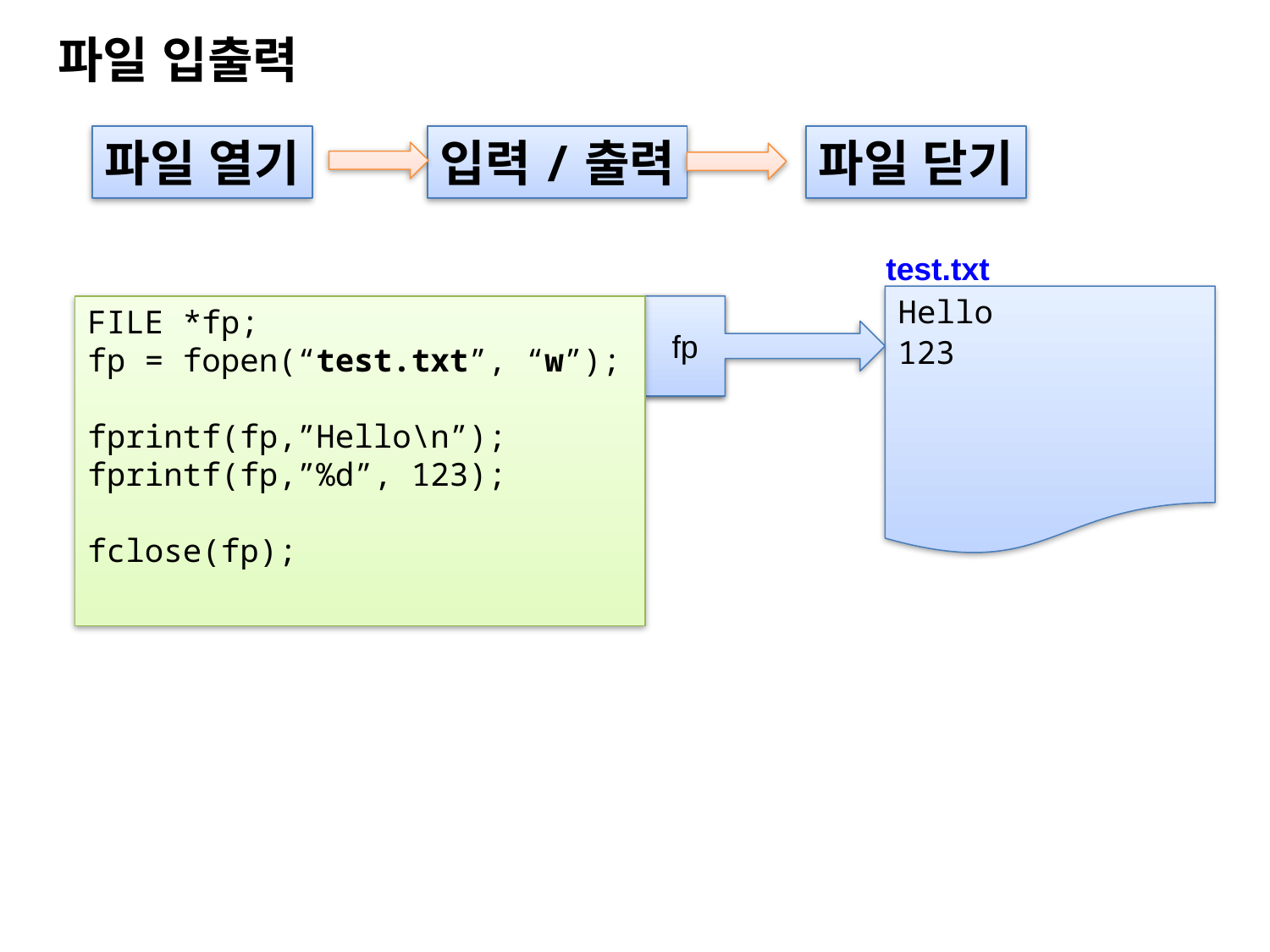

파일 입출력
파일 열기
입력/출력
파일 닫기

test.txt

Hello
FILE *fp;
fp = fopen(“test.txt”, “w”);

fprintf(fp,”Hello\n”);
fprintf(fp,”%d”, 123);

fclose(fp);

fp
fp
123